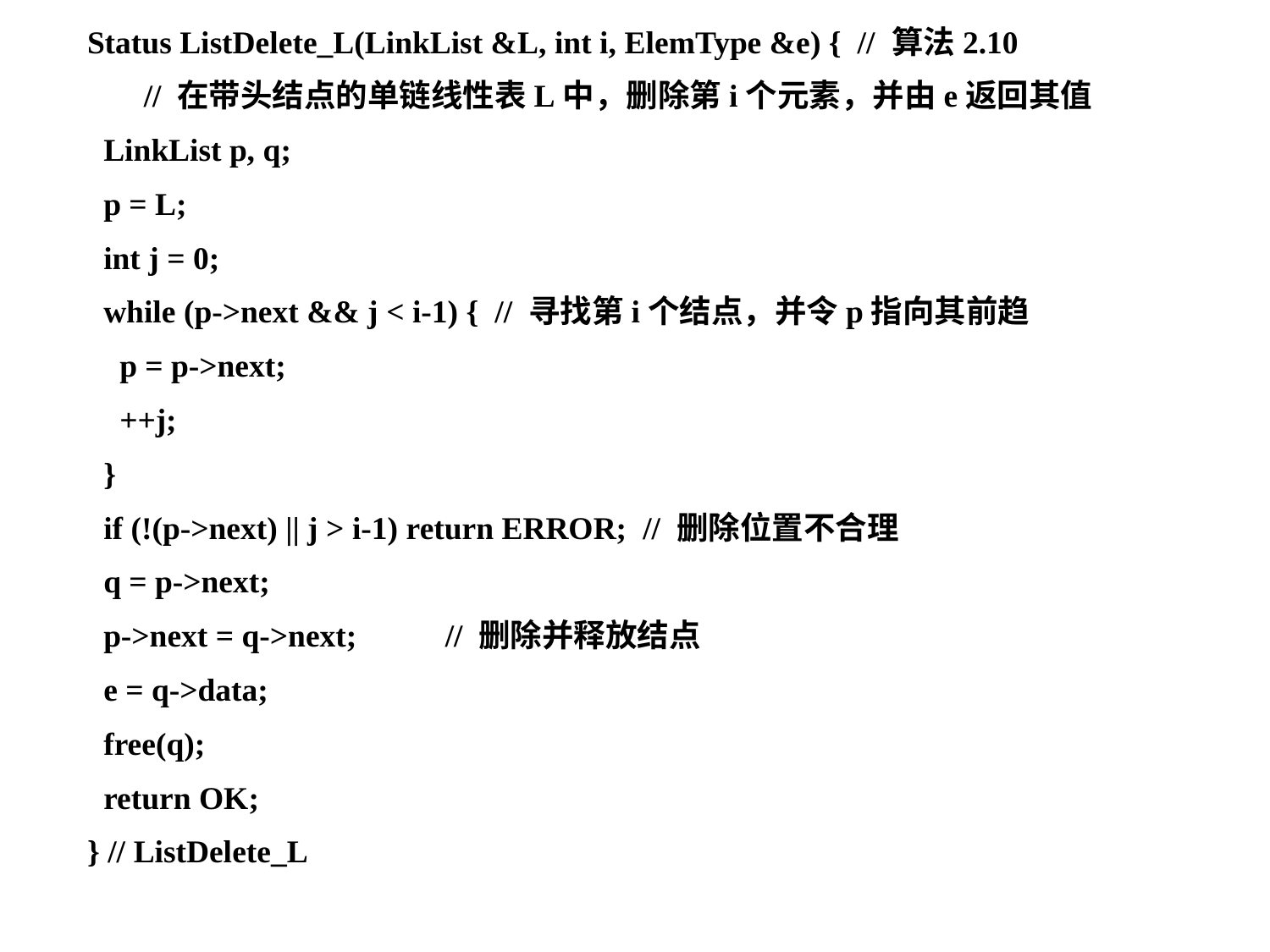

Status ListDelete_L(LinkList &L, int i, ElemType &e) {  // 算法2.10
       // 在带头结点的单链线性表L中，删除第i个元素，并由e返回其值
  LinkList p, q;
  p = L;
  int j = 0;
  while (p->next && j < i-1) {  // 寻找第i个结点，并令p指向其前趋
    p = p->next;
    ++j;
  }
  if (!(p->next) || j > i-1) return ERROR;  // 删除位置不合理
  q = p->next;
  p->next = q->next;           // 删除并释放结点
  e = q->data;
  free(q);
  return OK;
} // ListDelete_L